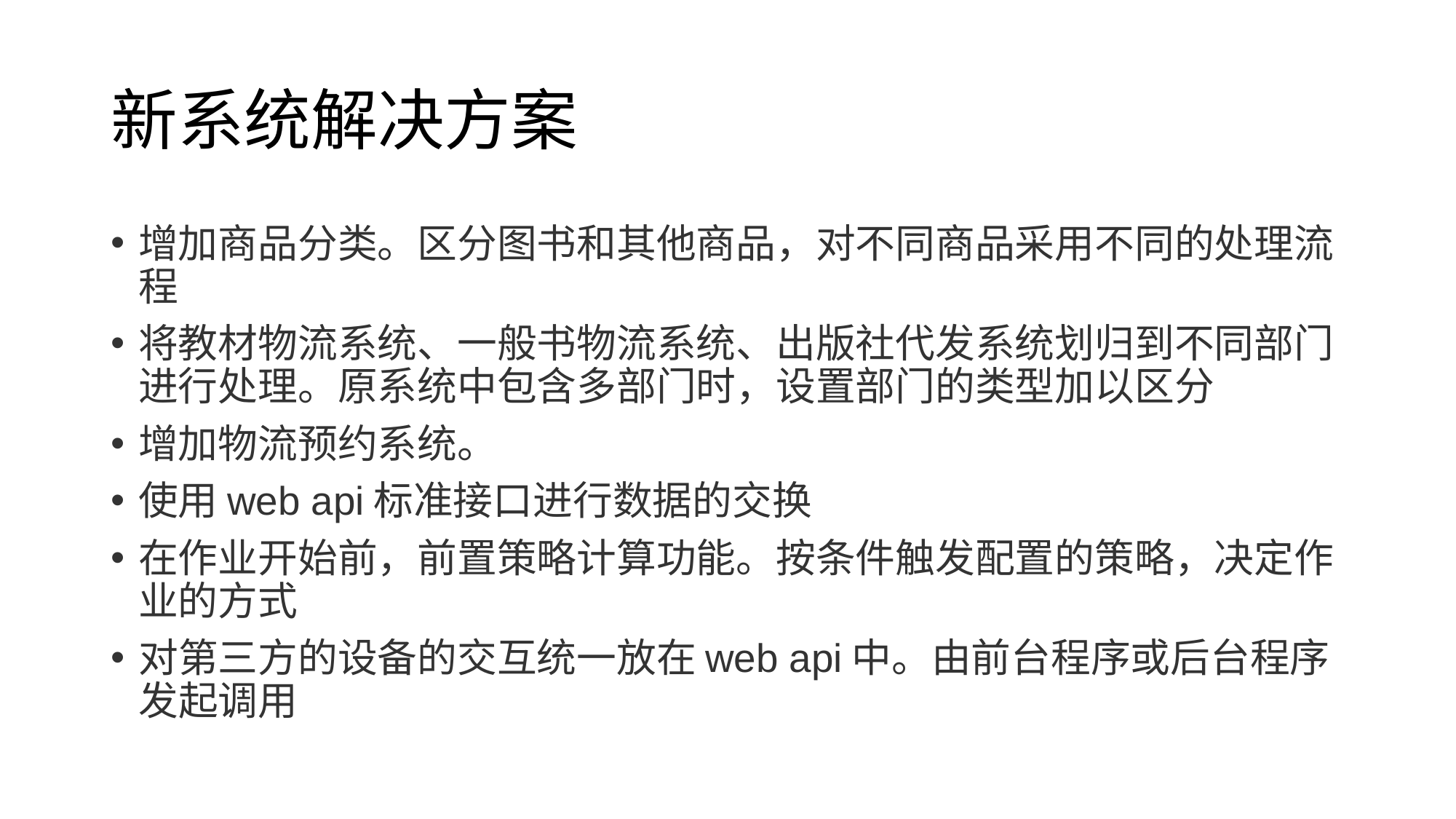

# 新系统解决方案
增加商品分类。区分图书和其他商品，对不同商品采用不同的处理流程
将教材物流系统、一般书物流系统、出版社代发系统划归到不同部门进行处理。原系统中包含多部门时，设置部门的类型加以区分
增加物流预约系统。
使用web api标准接口进行数据的交换
在作业开始前，前置策略计算功能。按条件触发配置的策略，决定作业的方式
对第三方的设备的交互统一放在web api中。由前台程序或后台程序发起调用